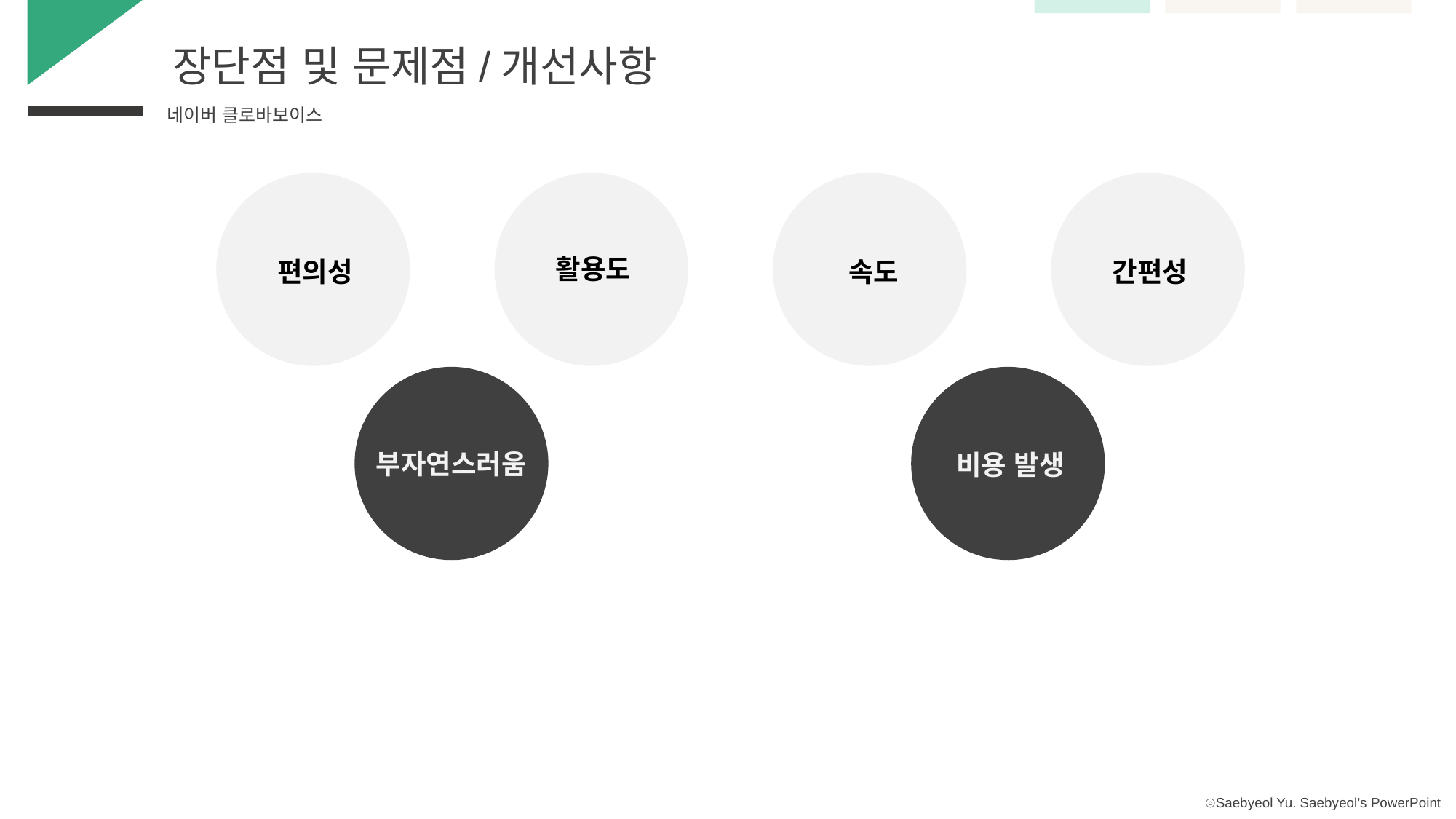

장단점 및 문제점/개선사항
네이버 클로바보이스

활용도
속도
간편성
편의성

부자연스러움
비용 발생